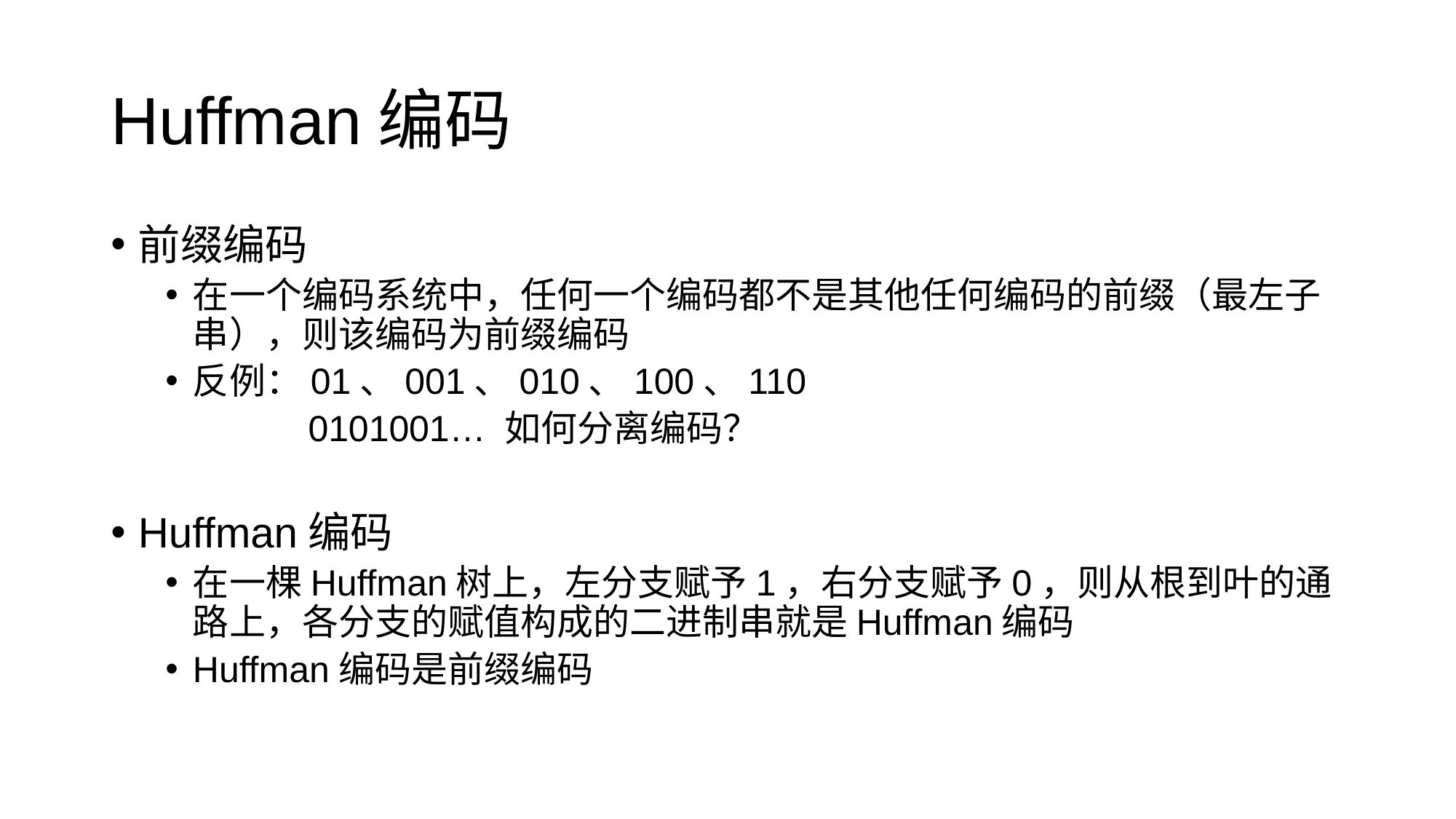

# Huffman编码
前缀编码
在一个编码系统中，任何一个编码都不是其他任何编码的前缀（最左子串），则该编码为前缀编码
反例：01、001、010、100、110
              0101001… 如何分离编码？

Huffman编码
在一棵Huffman树上，左分支赋予1，右分支赋予0，则从根到叶的通路上，各分支的赋值构成的二进制串就是Huffman编码
Huffman编码是前缀编码